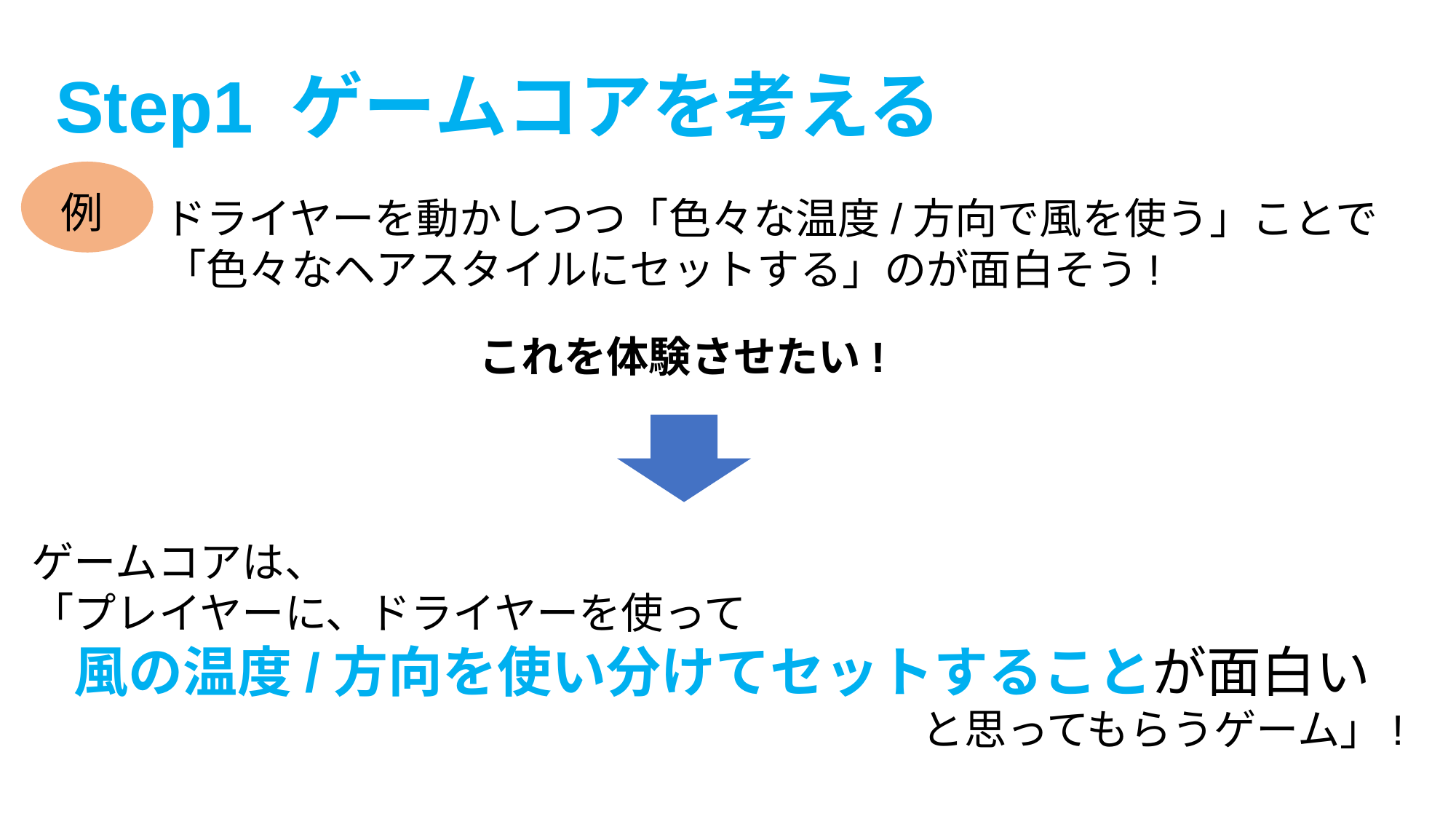

Step1 ゲームコアを考える

例
ドライヤーを動かしつつ「色々な温度/方向で風を使う」ことで
「色々なヘアスタイルにセットする」のが面白そう!
これを体験させたい!

ゲームコアは、
「プレイヤーに、ドライヤーを使って
　風の温度/方向を使い分けてセットすることが面白い
　　　　　　　　　　　　　　　　　　　　　と思ってもらうゲーム」!